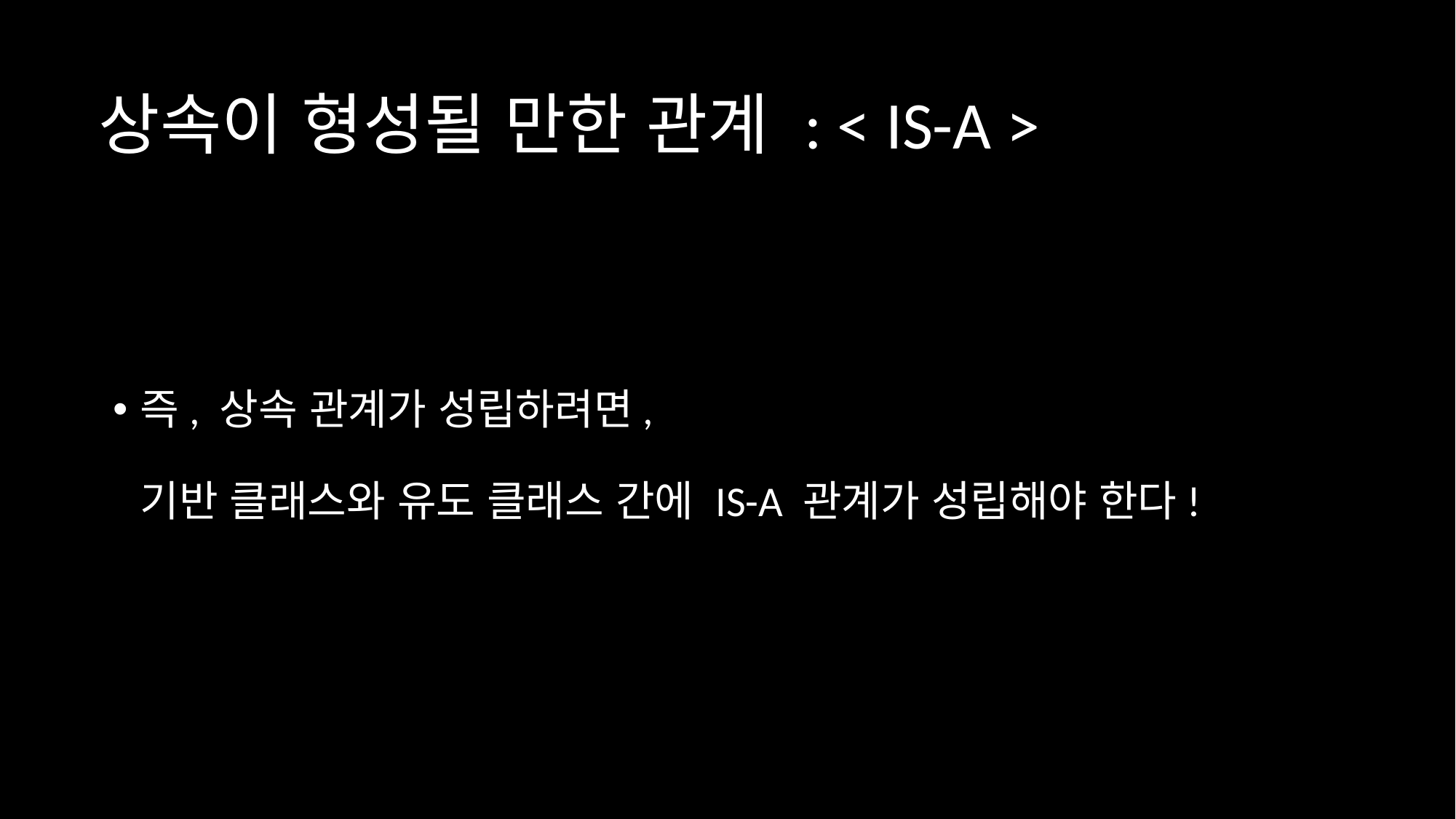

상속이 형성될 만한 관계 : < IS-A >
즉, 상속 관계가 성립하려면,
기반 클래스와 유도 클래스 간에 IS-A 관계가 성립해야 한다!